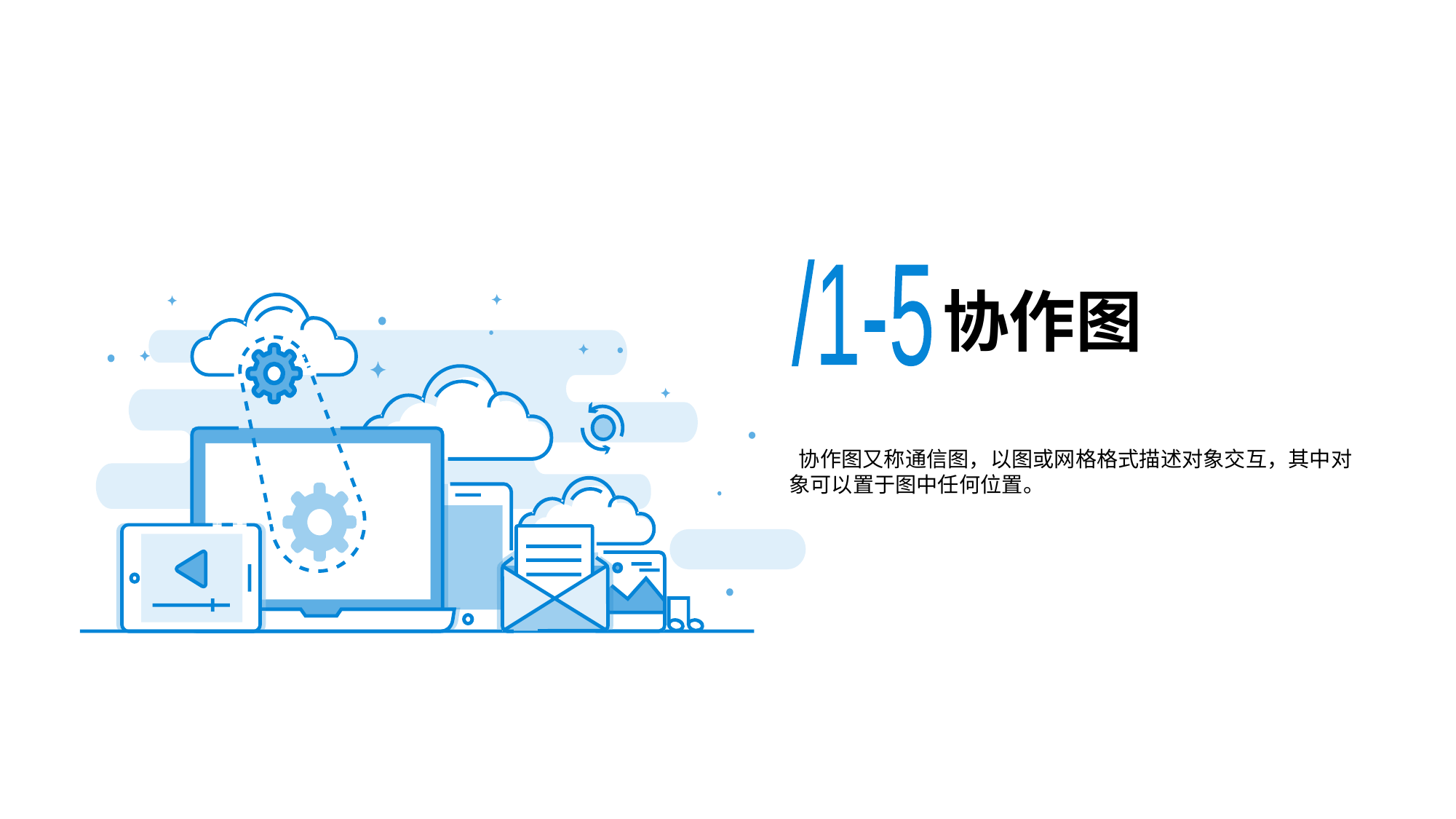

# 协作图
/1-5
 协作图又称通信图，以图或网格格式描述对象交互，其中对象可以置于图中任何位置。